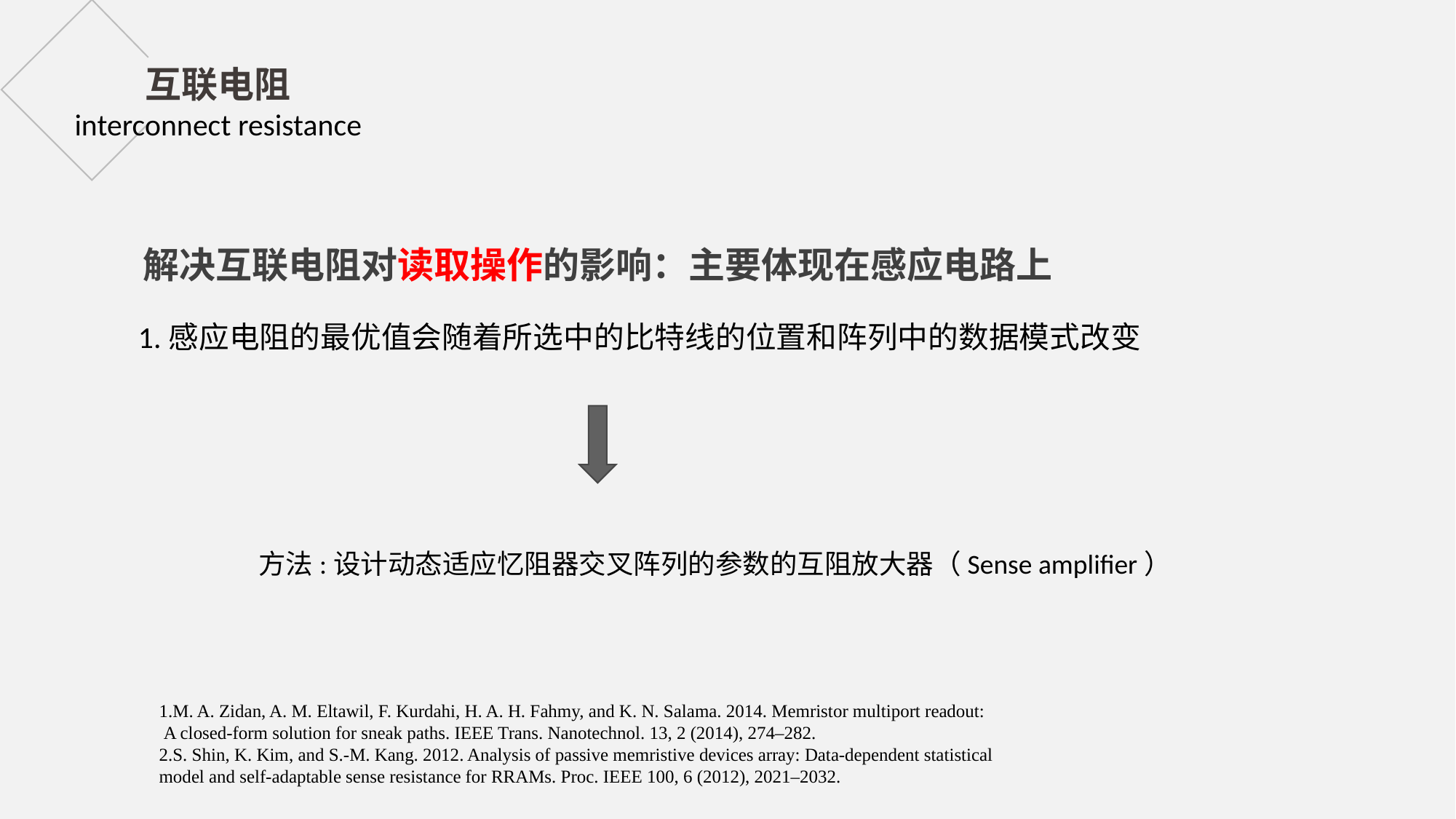

互联电阻
interconnect resistance
解决互联电阻对读取操作的影响：主要体现在感应电路上
1.感应电阻的最优值会随着所选中的比特线的位置和阵列中的数据模式改变

方法:设计动态适应忆阻器交叉阵列的参数的互阻放大器（Sense amplifier）
1.M. A. Zidan, A. M. Eltawil, F. Kurdahi, H. A. H. Fahmy, and K. N. Salama. 2014. Memristor multiport readout:
 A closed-form solution for sneak paths. IEEE Trans. Nanotechnol. 13, 2 (2014), 274–282.
2.S. Shin, K. Kim, and S.-M. Kang. 2012. Analysis of passive memristive devices array: Data-dependent statistical
model and self-adaptable sense resistance for RRAMs. Proc. IEEE 100, 6 (2012), 2021–2032.